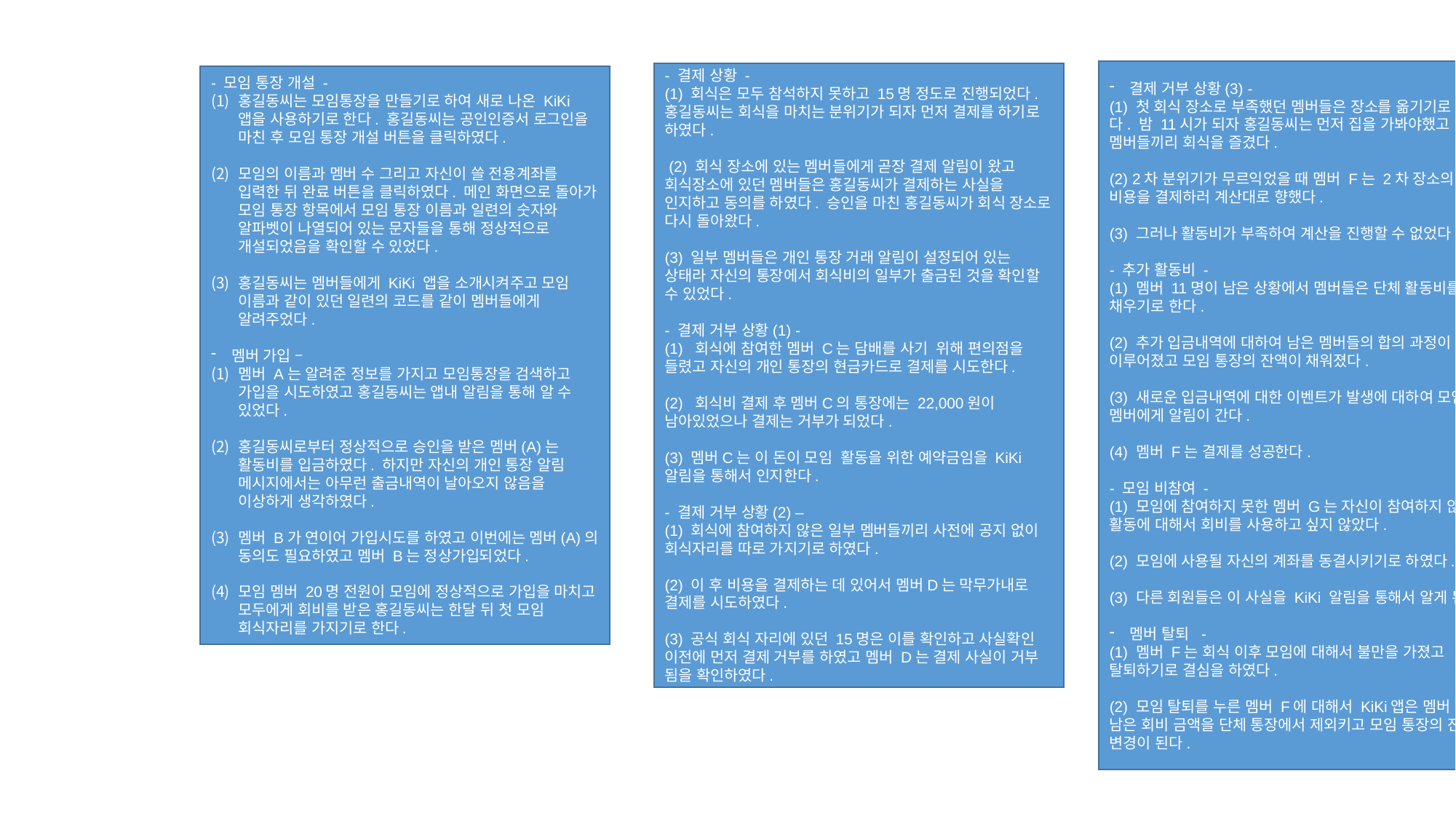

결제 거부 상황(3) -
(1) 첫 회식 장소로 부족했던 멤버들은 장소를 옮기기로 하였다. 밤 11시가 되자 홍길동씨는 먼저 집을 가봐야했고 남은 멤버들끼리 회식을 즐겼다.

(2) 2차 분위기가 무르익었을 때 멤버 F는 2차 장소의 비용을 결제하러 계산대로 향했다.

(3) 그러나 활동비가 부족하여 계산을 진행할 수 없었다.

- 추가 활동비 -
(1) 멤버 11명이 남은 상황에서 멤버들은 단체 활동비를 채우기로 한다.

(2) 추가 입금내역에 대하여 남은 멤버들의 합의 과정이 이루어졌고 모임 통장의 잔액이 채워졌다.

(3) 새로운 입금내역에 대한 이벤트가 발생에 대하여 모임 멤버에게 알림이 간다.

(4) 멤버 F는 결제를 성공한다.

- 모임 비참여 -
(1) 모임에 참여하지 못한 멤버 G는 자신이 참여하지 않은 활동에 대해서 회비를 사용하고 싶지 않았다.

(2) 모임에 사용될 자신의 계좌를 동결시키기로 하였다.

(3) 다른 회원들은 이 사실을 KiKi 알림을 통해서 알게 된다.

멤버 탈퇴  -
(1) 멤버 F는 회식 이후 모임에 대해서 불만을 가졌고 탈퇴하기로 결심을 하였다.
(2) 모임 탈퇴를 누른 멤버 F에 대해서 KiKi앱은 멤버F 의 남은 회비 금액을 단체 통장에서 제외키고 모임 통장의 잔액은 변경이 된다.
- 결제 상황 -
(1) 회식은 모두 참석하지 못하고 15명 정도로 진행되었다. 홍길동씨는 회식을 마치는 분위기가 되자 먼저 결제를 하기로 하였다.

 (2) 회식 장소에 있는 멤버들에게 곧장 결제 알림이 왔고 회식장소에 있던 멤버들은 홍길동씨가 결제하는 사실을 인지하고 동의를 하였다. 승인을 마친 홍길동씨가 회식 장소로 다시 돌아왔다.

(3) 일부 멤버들은 개인 통장 거래 알림이 설정되어 있는 상태라 자신의 통장에서 회식비의 일부가 출금된 것을 확인할 수 있었다.

- 결제 거부 상황(1) -
(1)  회식에 참여한 멤버 C는 담배를 사기  위해 편의점을 들렸고 자신의 개인 통장의 현금카드로 결제를 시도한다.

(2)  회식비 결제 후 멤버C의 통장에는 22,000원이 남아있었으나 결제는 거부가 되었다.

(3) 멤버C는 이 돈이 모임  활동을 위한 예약금임을 KiKi알림을 통해서 인지한다.

- 결제 거부 상황(2) –
(1) 회식에 참여하지 않은 일부 멤버들끼리 사전에 공지 없이 회식자리를 따로 가지기로 하였다.

(2) 이 후 비용을 결제하는 데 있어서 멤버D는 막무가내로 결제를 시도하였다.

(3) 공식 회식 자리에 있던 15명은 이를 확인하고 사실확인 이전에 먼저 결제 거부를 하였고 멤버 D는 결제 사실이 거부 됨을 확인하였다.
- 모임 통장 개설 -
홍길동씨는 모임통장을 만들기로 하여 새로 나온 KiKi 앱을 사용하기로 한다. 홍길동씨는 공인인증서 로그인을 마친 후 모임 통장 개설 버튼을 클릭하였다.

모임의 이름과 멤버 수 그리고 자신이 쓸 전용계좌를 입력한 뒤 완료 버튼을 클릭하였다. 메인 화면으로 돌아가 모임 통장 항목에서 모임 통장 이름과 일련의 숫자와 알파벳이 나열되어 있는 문자들을 통해 정상적으로 개설되었음을 확인할 수 있었다.

홍길동씨는 멤버들에게 KiKi 앱을 소개시켜주고 모임 이름과 같이 있던 일련의 코드를 같이 멤버들에게 알려주었다.

멤버 가입 –
멤버 A는 알려준 정보를 가지고 모임통장을 검색하고 가입을 시도하였고 홍길동씨는 앱내 알림을 통해 알 수 있었다.

홍길동씨로부터 정상적으로 승인을 받은 멤버(A)는 활동비를 입금하였다. 하지만 자신의 개인 통장 알림 메시지에서는 아무런 출금내역이 날아오지 않음을 이상하게 생각하였다.

멤버 B가 연이어 가입시도를 하였고 이번에는 멤버(A)의 동의도 필요하였고 멤버 B는 정상가입되었다.

모임 멤버 20명 전원이 모임에 정상적으로 가입을 마치고 모두에게 회비를 받은 홍길동씨는 한달 뒤 첫 모임 회식자리를 가지기로 한다.